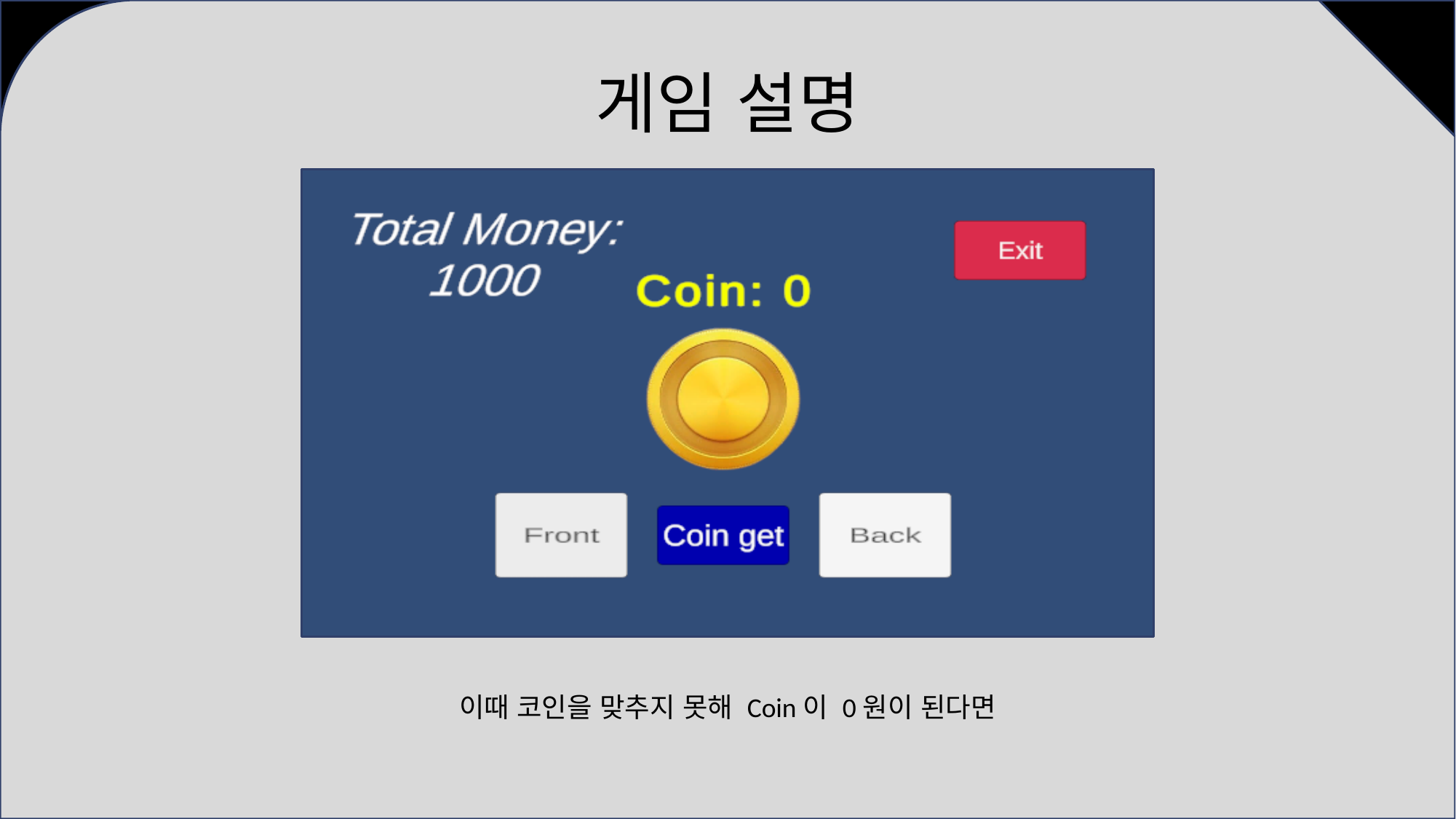

# 게임 설명

이때 코인을 맞추지 못해 Coin이 0원이 된다면